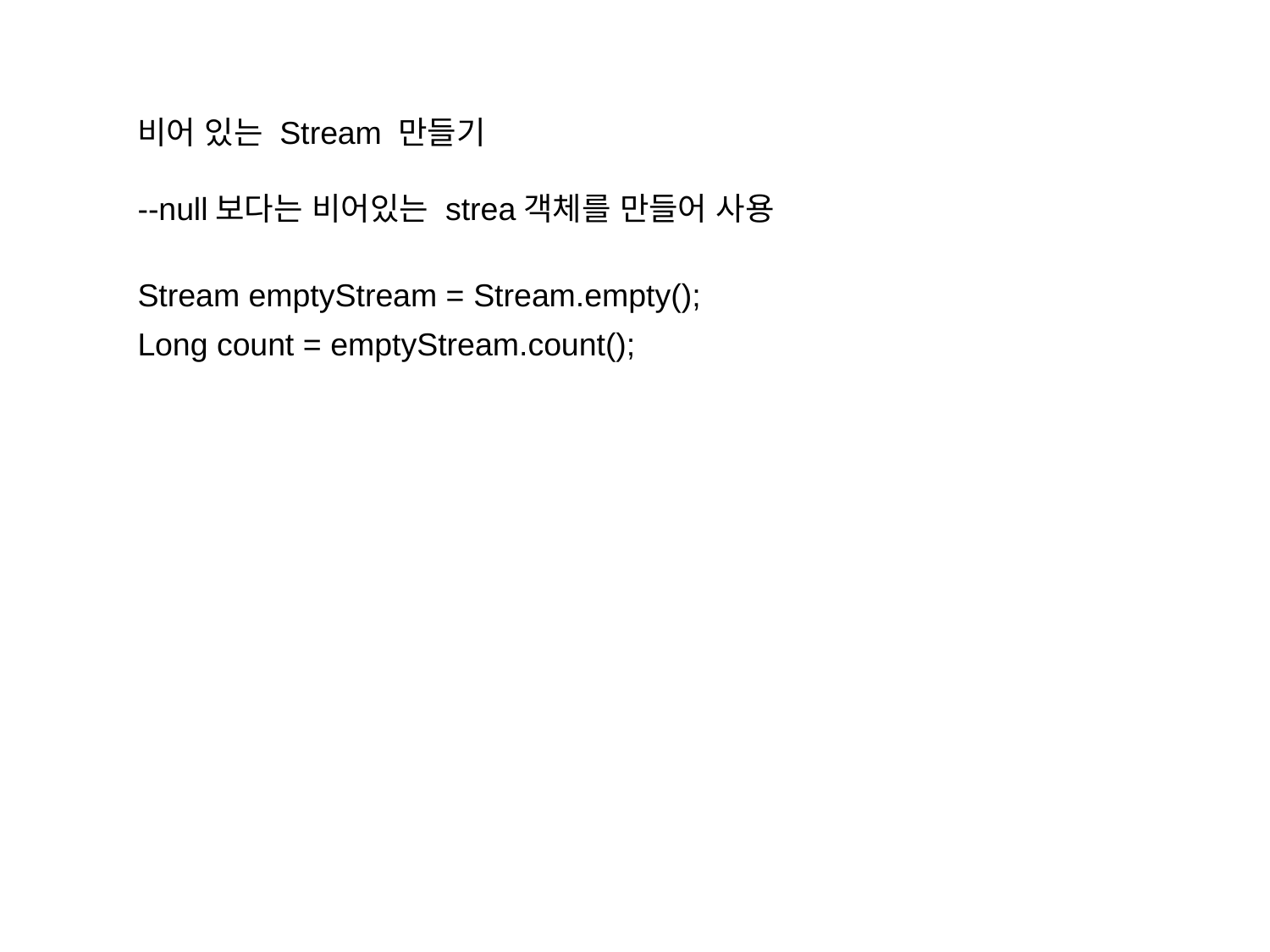

비어 있는 Stream 만들기
--null보다는 비어있는 strea객체를 만들어 사용
Stream emptyStream = Stream.empty();
Long count = emptyStream.count();